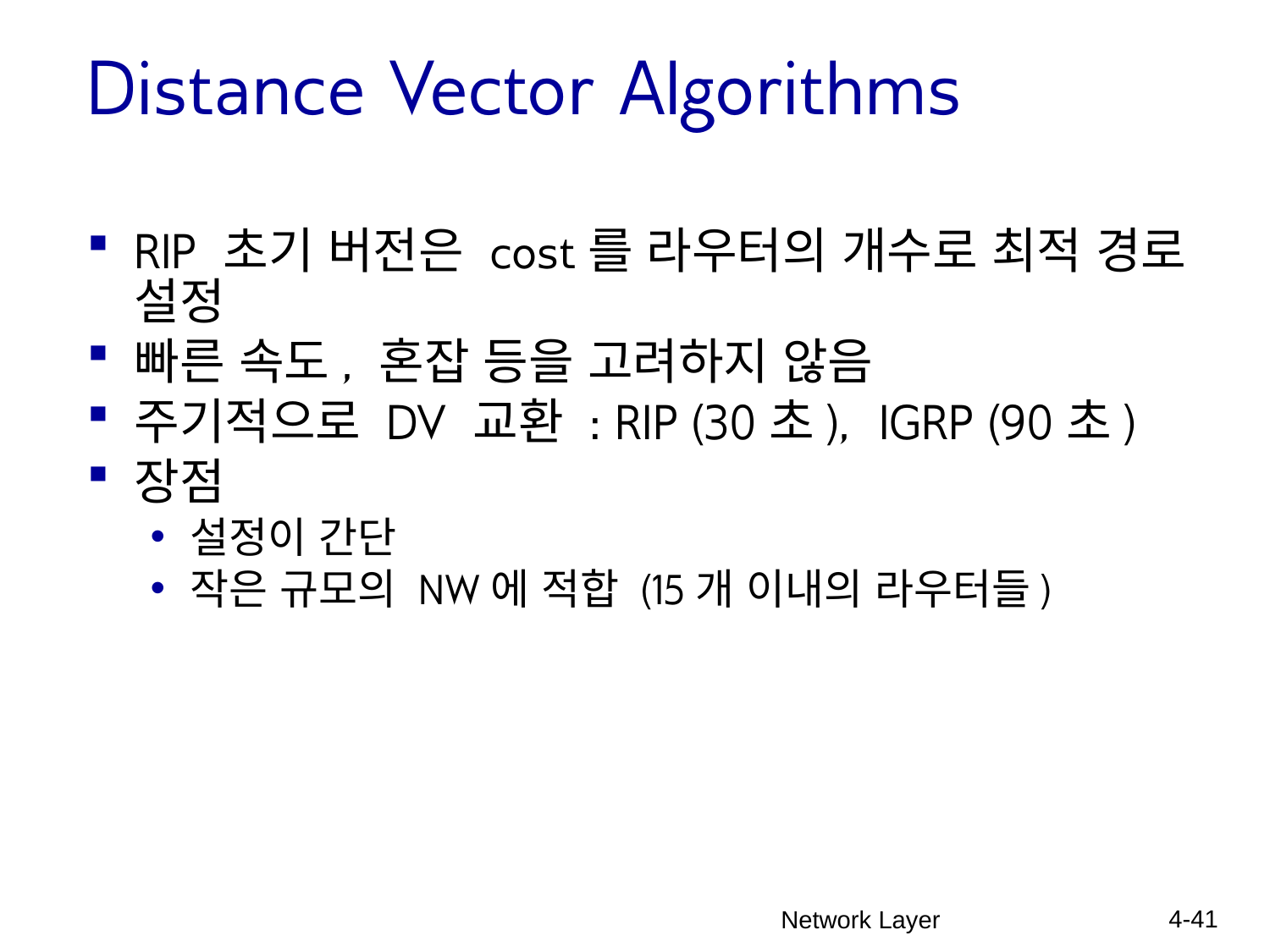

# Distance Vector Algorithms
RIP 초기 버전은 cost를 라우터의 개수로 최적 경로 설정
빠른 속도, 혼잡 등을 고려하지 않음
주기적으로 DV 교환 : RIP (30초),  IGRP (90초)
장점
설정이 간단
작은 규모의 NW에 적합 (15개 이내의 라우터들)
4-41
Network Layer